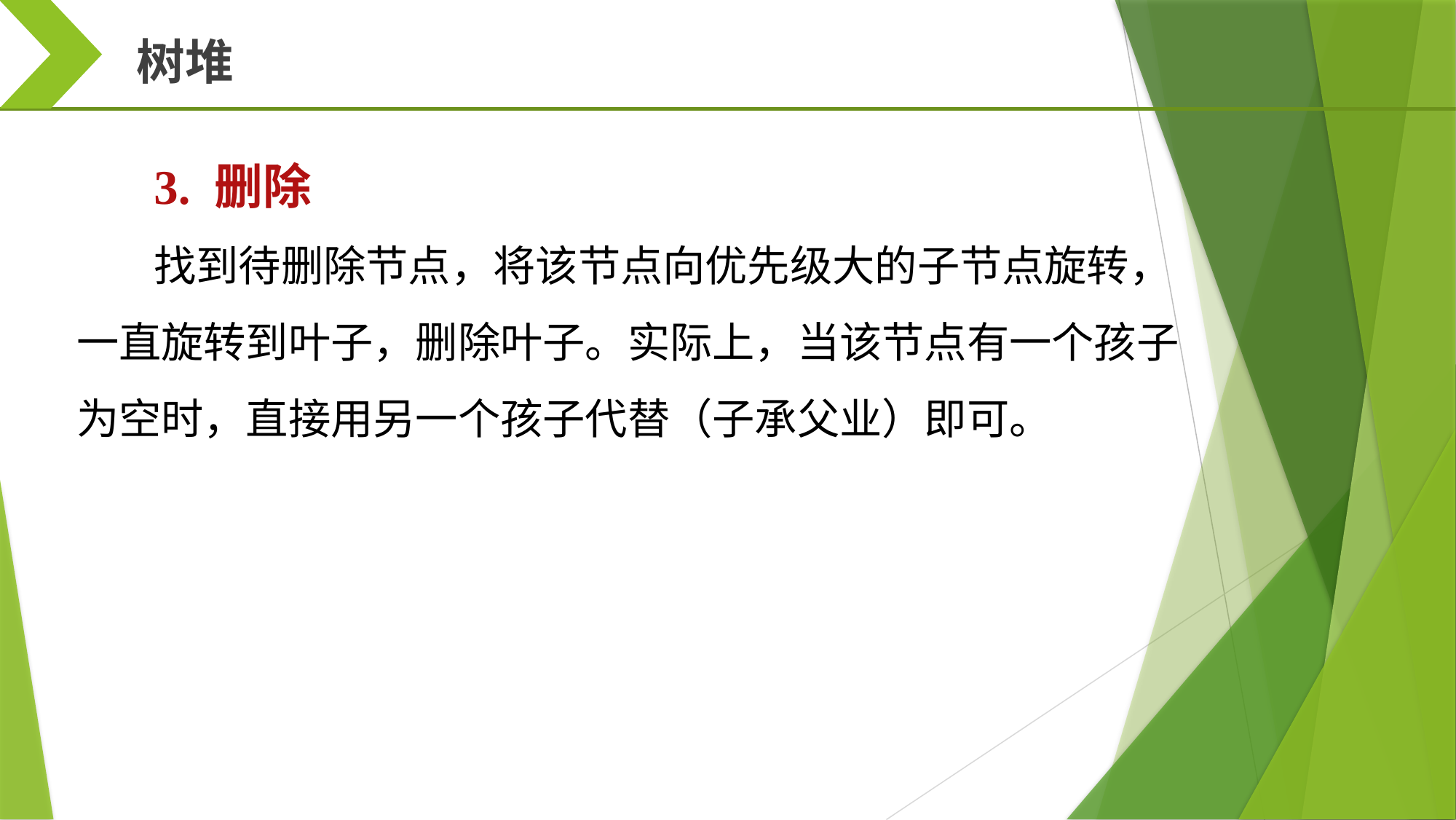

树堆
3. 删除
找到待删除节点，将该节点向优先级大的子节点旋转，一直旋转到叶子，删除叶子。实际上，当该节点有一个孩子为空时，直接用另一个孩子代替（子承父业）即可。